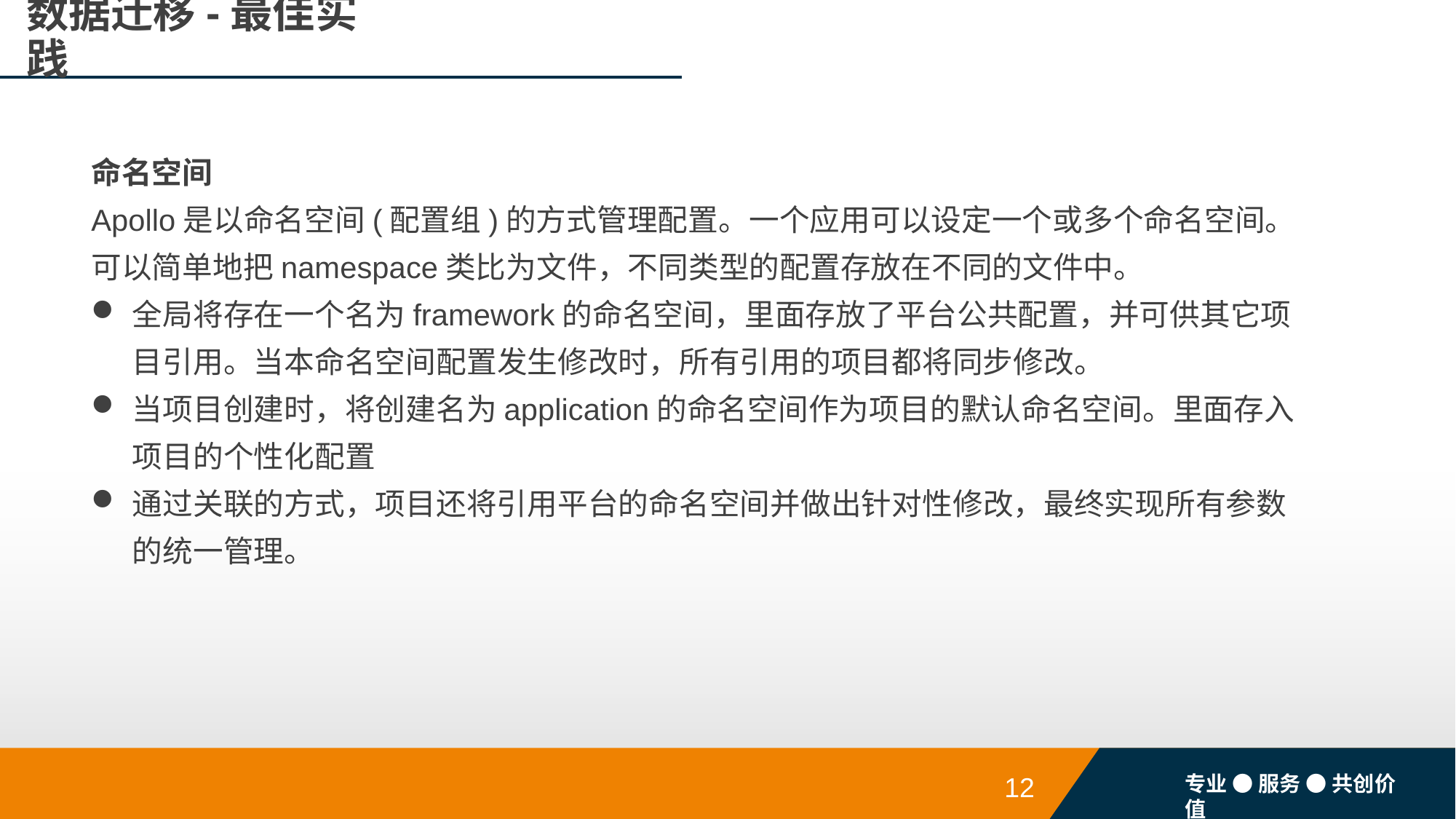

# 数据迁移-最佳实践
命名空间
Apollo是以命名空间(配置组)的方式管理配置。一个应用可以设定一个或多个命名空间。可以简单地把namespace类比为文件，不同类型的配置存放在不同的文件中。
全局将存在一个名为framework的命名空间，里面存放了平台公共配置，并可供其它项目引用。当本命名空间配置发生修改时，所有引用的项目都将同步修改。
当项目创建时，将创建名为application的命名空间作为项目的默认命名空间。里面存入项目的个性化配置
通过关联的方式，项目还将引用平台的命名空间并做出针对性修改，最终实现所有参数的统一管理。